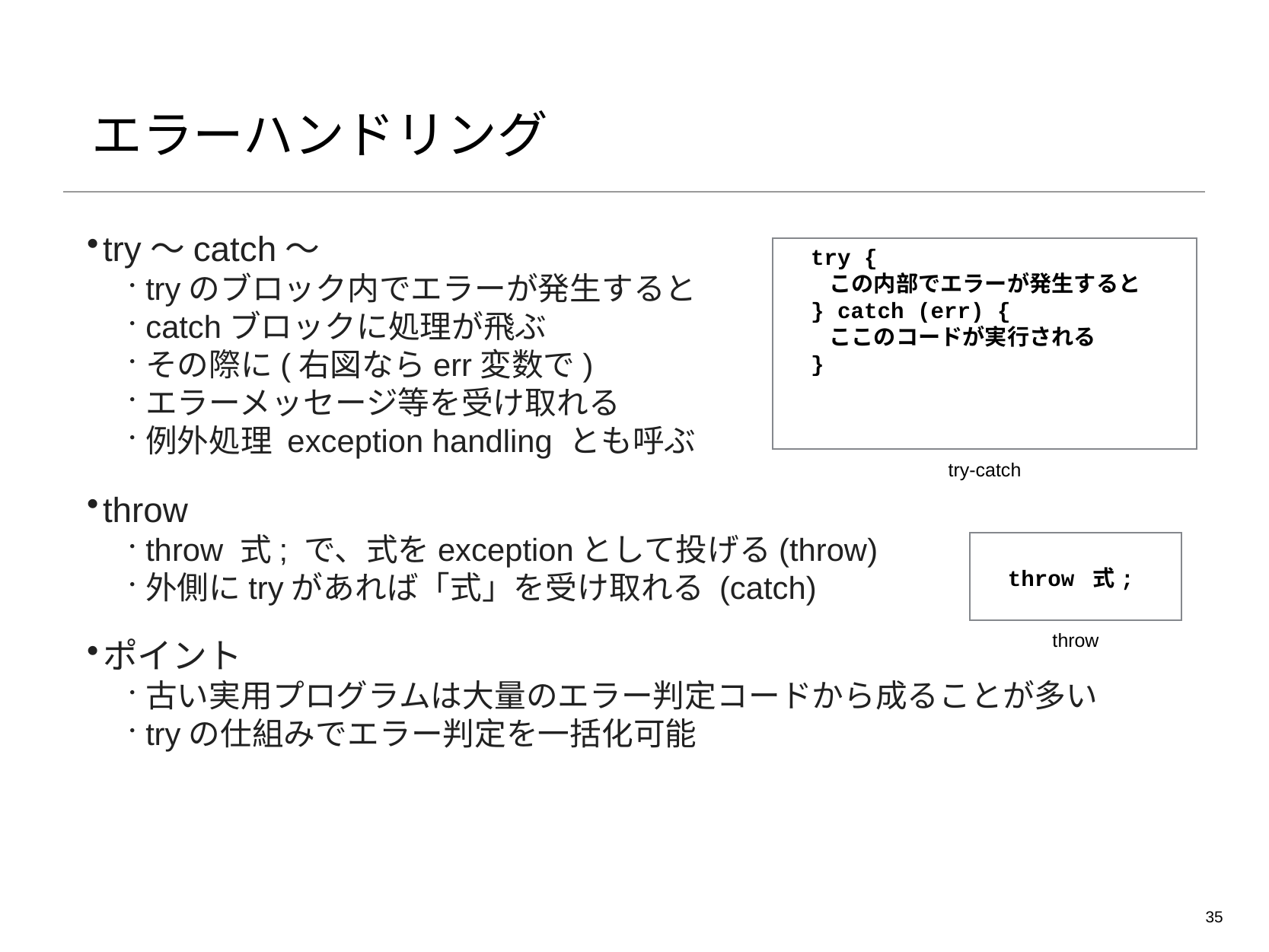

# エラーハンドリング
try〜catch〜
tryのブロック内でエラーが発生すると
catchブロックに処理が飛ぶ
その際に(右図ならerr変数で)
エラーメッセージ等を受け取れる
例外処理 exception handling とも呼ぶ
throw
throw 式; で、式をexceptionとして投げる(throw)
外側にtryがあれば「式」を受け取れる (catch)
ポイント
古い実用プログラムは大量のエラー判定コードから成ることが多い
tryの仕組みでエラー判定を一括化可能
try {
 この内部でエラーが発生すると
} catch (err) {
 ここのコードが実行される
}
try-catch

throw 式;
throw
35